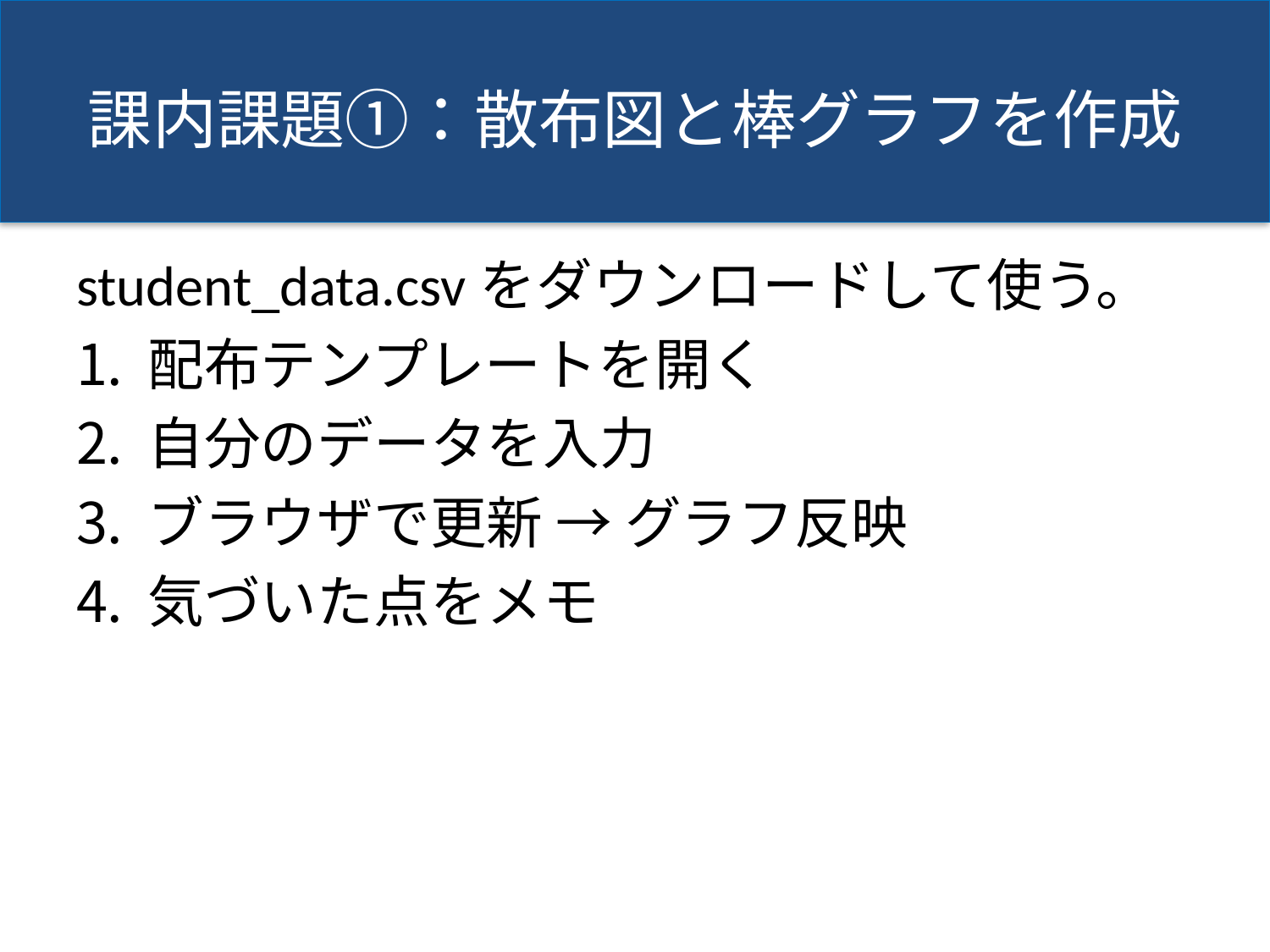

# 課内課題①：散布図と棒グラフを作成
student_data.csvをダウンロードして使う。
配布テンプレートを開く
自分のデータを入力
ブラウザで更新 → グラフ反映
気づいた点をメモ